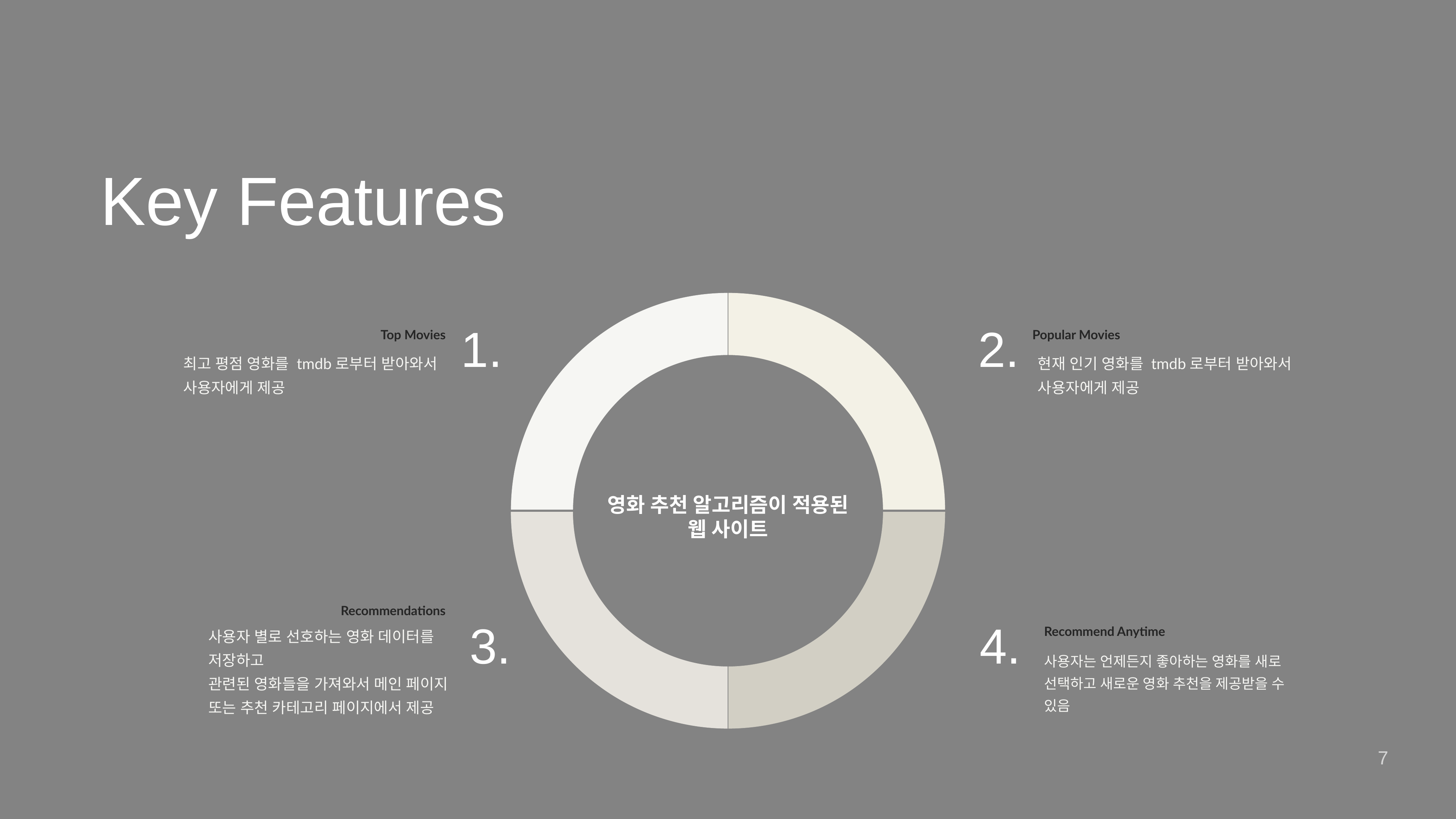

# Key Features

Top Movies
Popular Movies
1.
2.
최고 평점 영화를 tmdb로부터 받아와서 사용자에게 제공
현재 인기 영화를 tmdb로부터 받아와서 사용자에게 제공
영화 추천 알고리즘이 적용된 웹 사이트

Recommendations
3.
4.
Recommend Anytime
사용자 별로 선호하는 영화 데이터를 저장하고
관련된 영화들을 가져와서 메인 페이지 또는 추천 카테고리 페이지에서 제공
사용자는 언제든지 좋아하는 영화를 새로 선택하고 새로운 영화 추천을 제공받을 수 있음
7